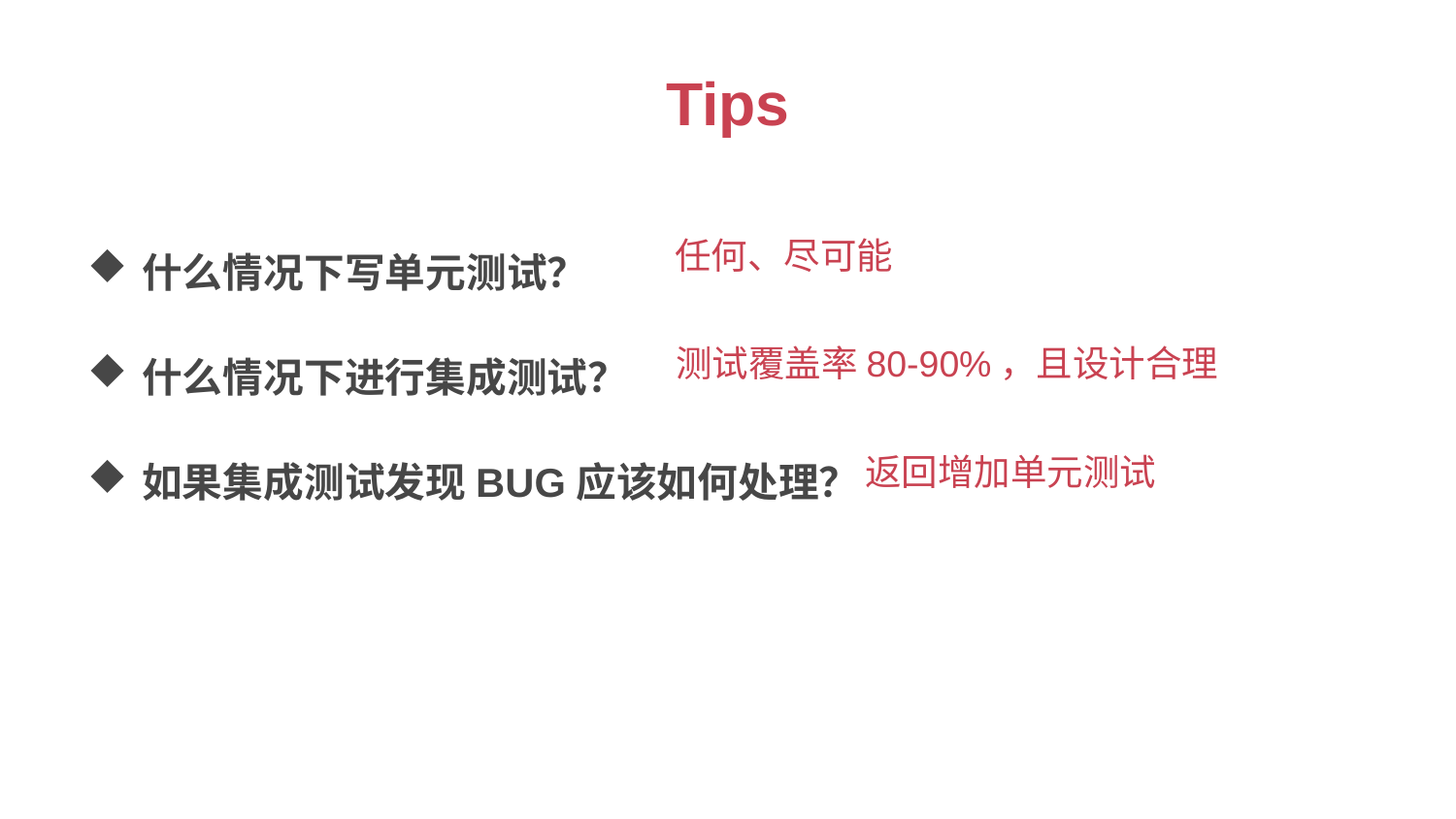

# Tips
什么情况下写单元测试？
什么情况下进行集成测试？
如果集成测试发现BUG应该如何处理？

任何、尽可能
测试覆盖率80-90%，且设计合理
返回增加单元测试